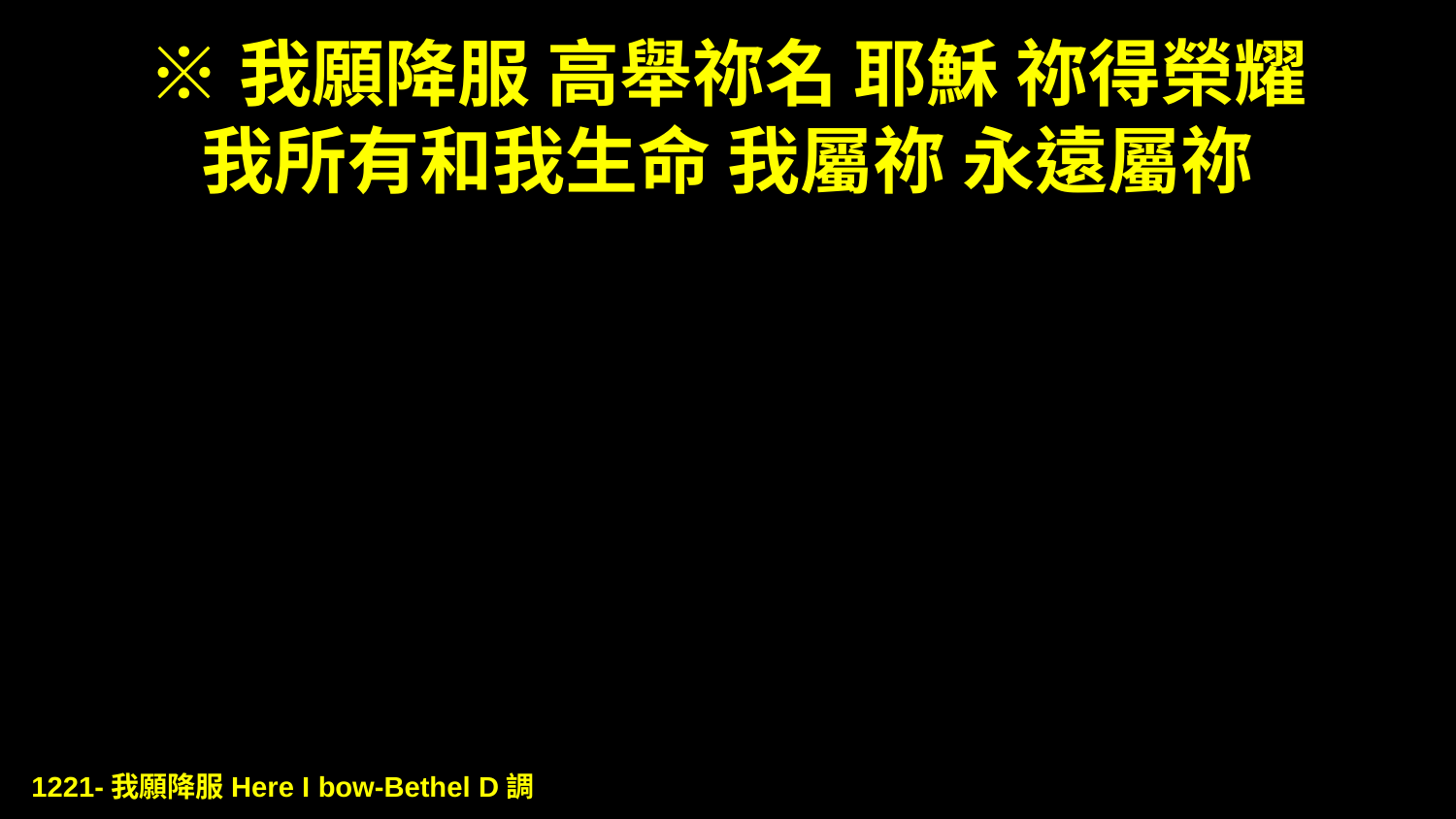

# ※我願降服 高舉祢名 耶穌 祢得榮耀 我所有和我生命 我屬祢 永遠屬祢
1221-我願降服Here I bow-Bethel D調